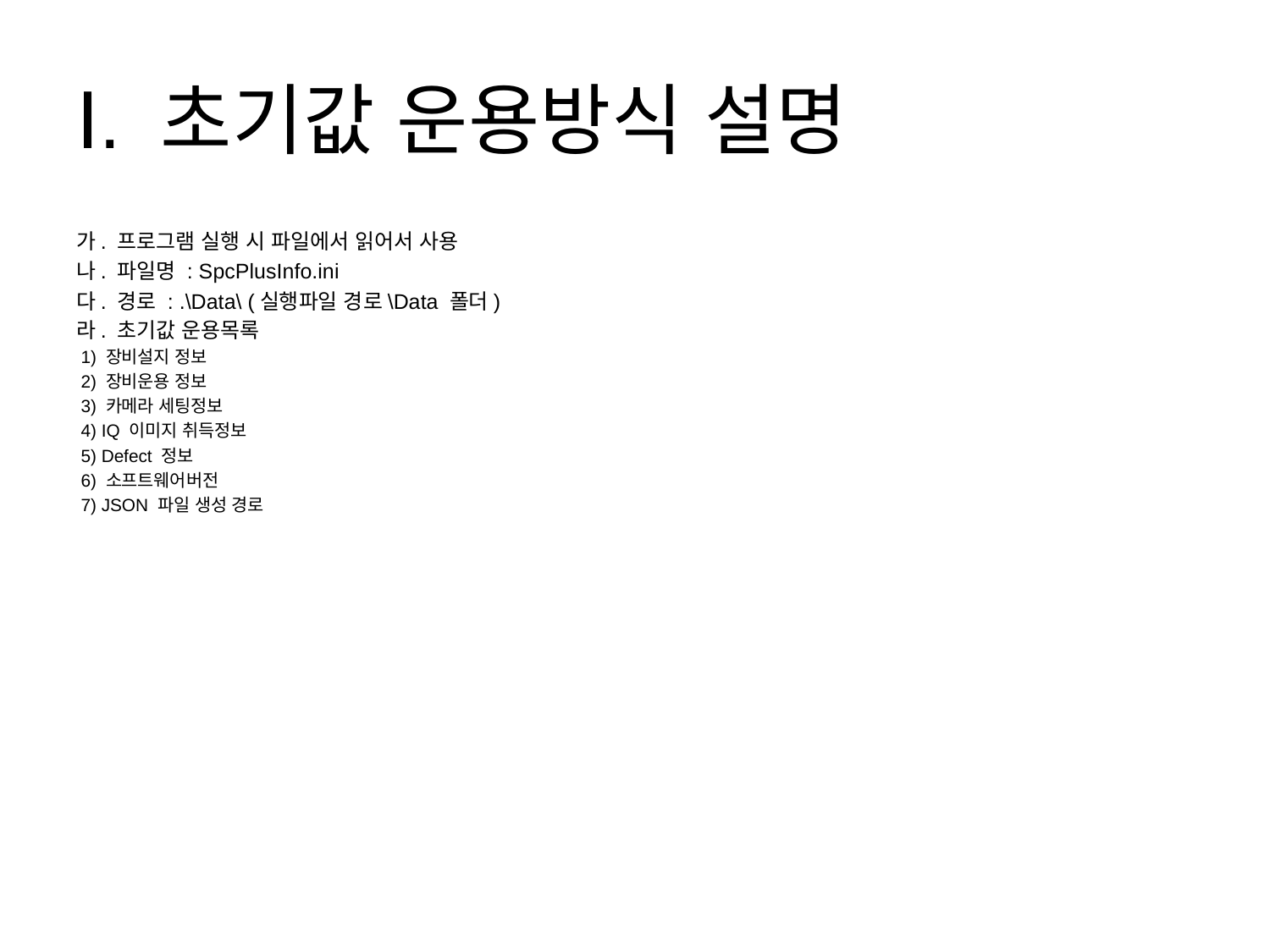

# Ⅰ. 초기값 운용방식 설명
가. 프로그램 실행 시 파일에서 읽어서 사용
나. 파일명 : SpcPlusInfo.ini
다. 경로 : .\Data\ (실행파일 경로\Data 폴더)
라. 초기값 운용목록
 1) 장비설지 정보
 2) 장비운용 정보
 3) 카메라 세팅정보
 4) IQ 이미지 취득정보
 5) Defect 정보
 6) 소프트웨어버전
 7) JSON 파일 생성 경로